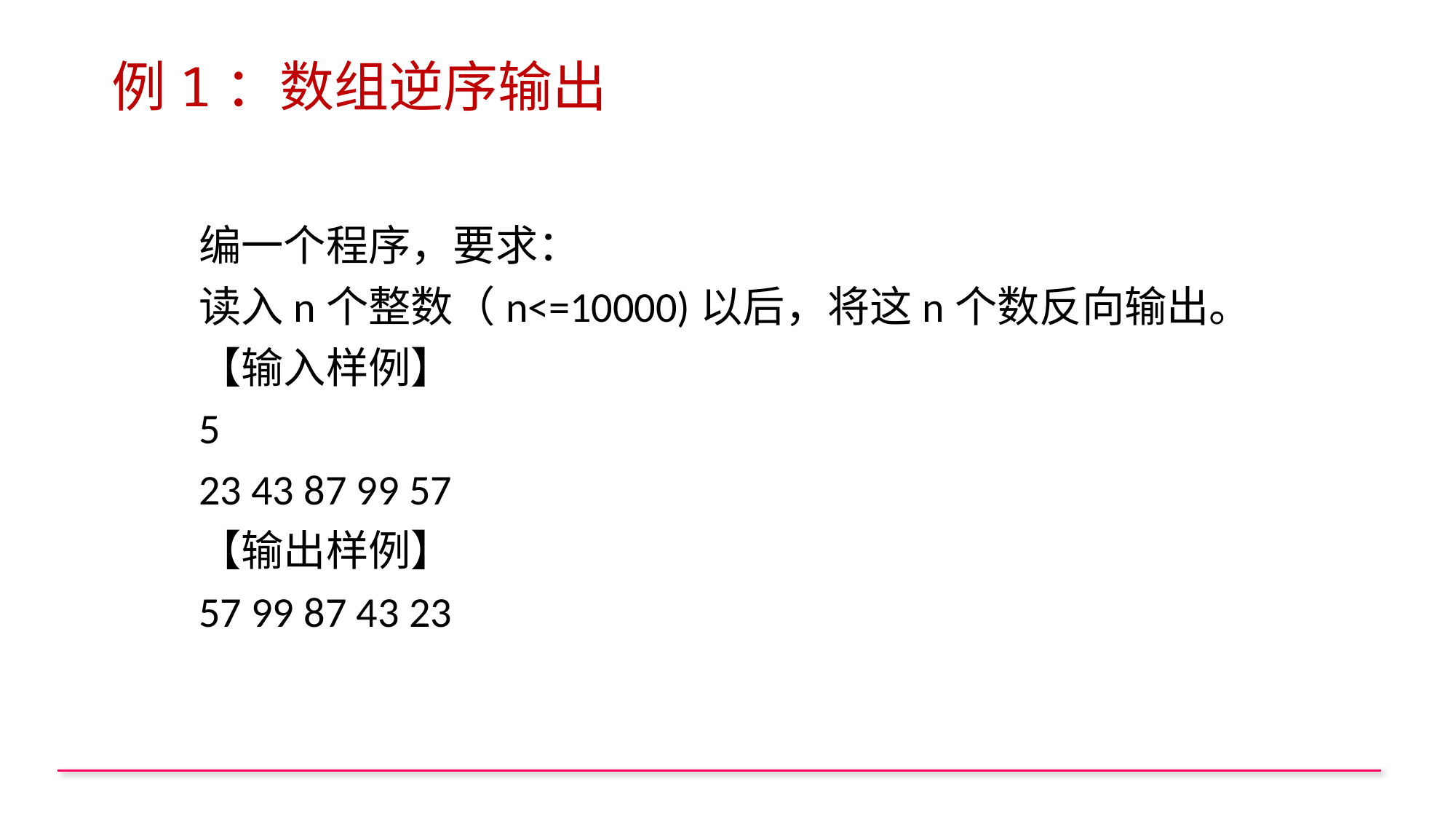

# 例1：数组逆序输出
编一个程序，要求：
读入n个整数（n<=10000)以后，将这n个数反向输出。
【输入样例】
5
23 43 87 99 57
【输出样例】
57 99 87 43 23